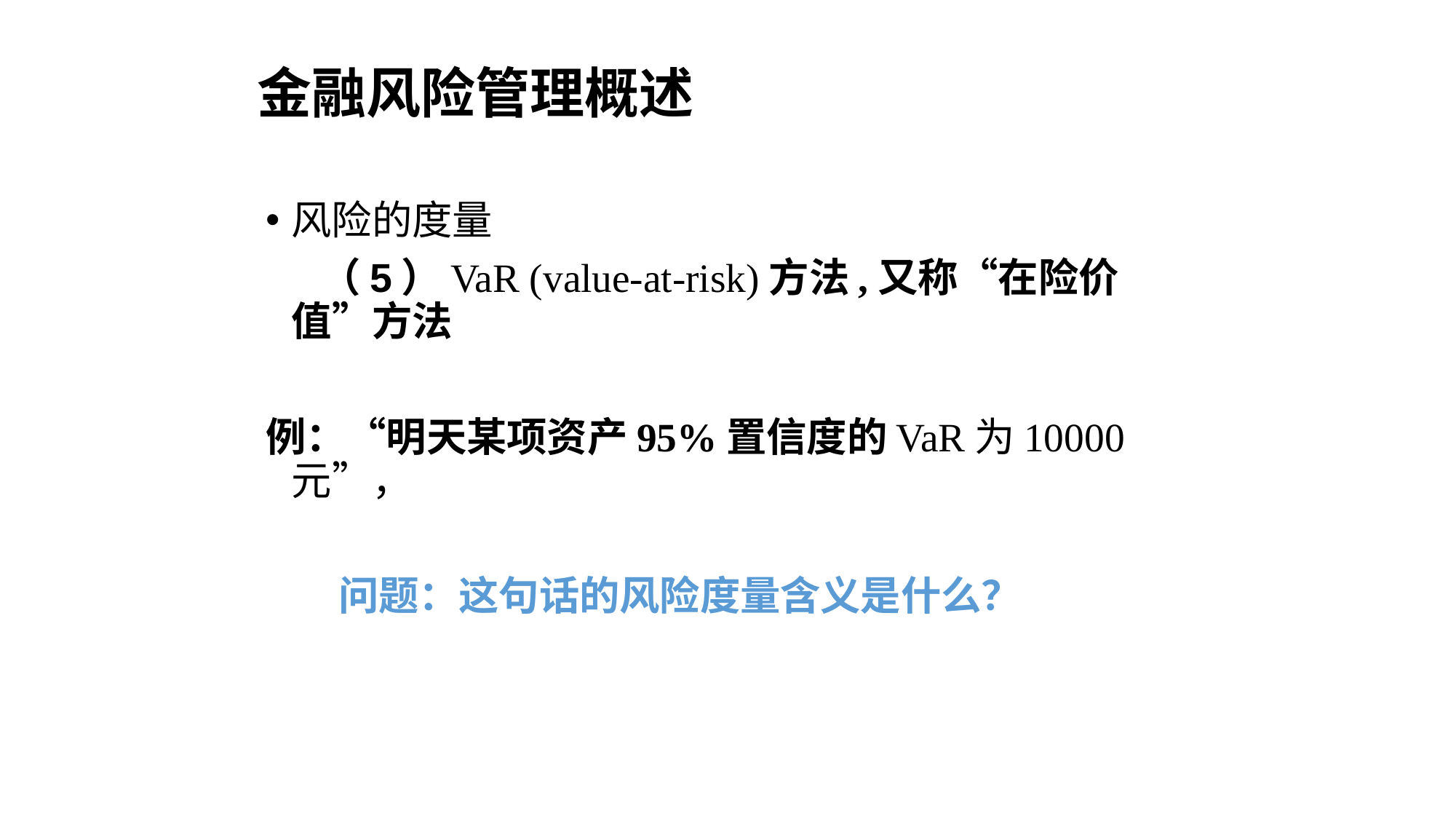

金融风险管理概述
风险的度量
     （5）VaR (value-at-risk)方法,又称“在险价值”方法

例：“明天某项资产95%置信度的VaR为10000元”，

       问题：这句话的风险度量含义是什么？